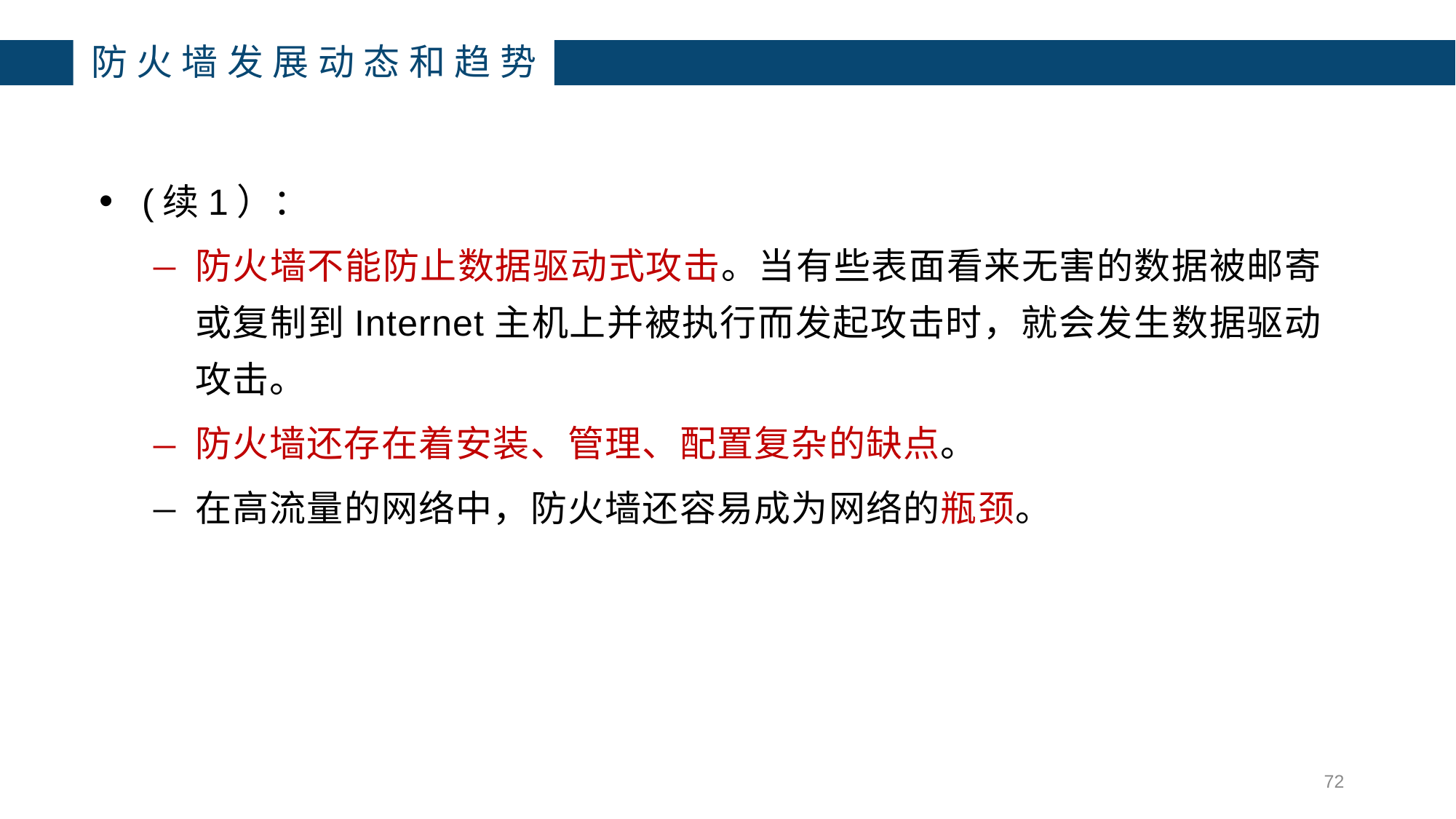

防火墙发展动态和趋势

(续1）：
防火墙不能防止数据驱动式攻击。当有些表面看来无害的数据被邮寄或复制到Internet主机上并被执行而发起攻击时，就会发生数据驱动攻击。
防火墙还存在着安装、管理、配置复杂的缺点。
在高流量的网络中，防火墙还容易成为网络的瓶颈。

72